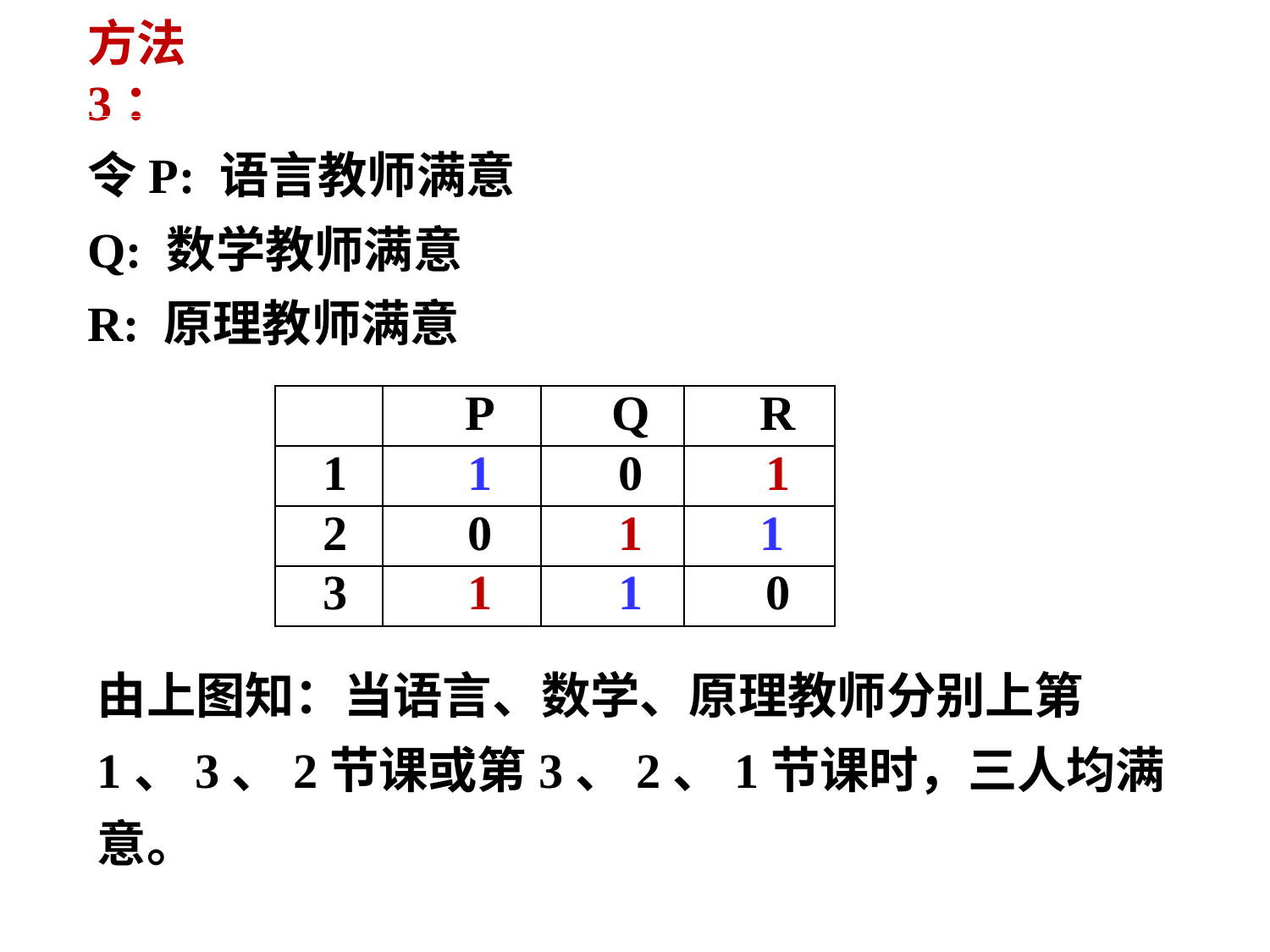

# 方法3：

令P: 语言教师满意
Q: 数学教师满意
R: 原理教师满意

|  | P | Q | R |
| --- | --- | --- | --- |
| 1 | 1 | 0 | 1 |
| 2 | 0 | 1 | 1 |
| 3 | 1 | 1 | 0 |
由上图知：当语言、数学、原理教师分别上第1、3、2节课或第3、2、1节课时，三人均满意。